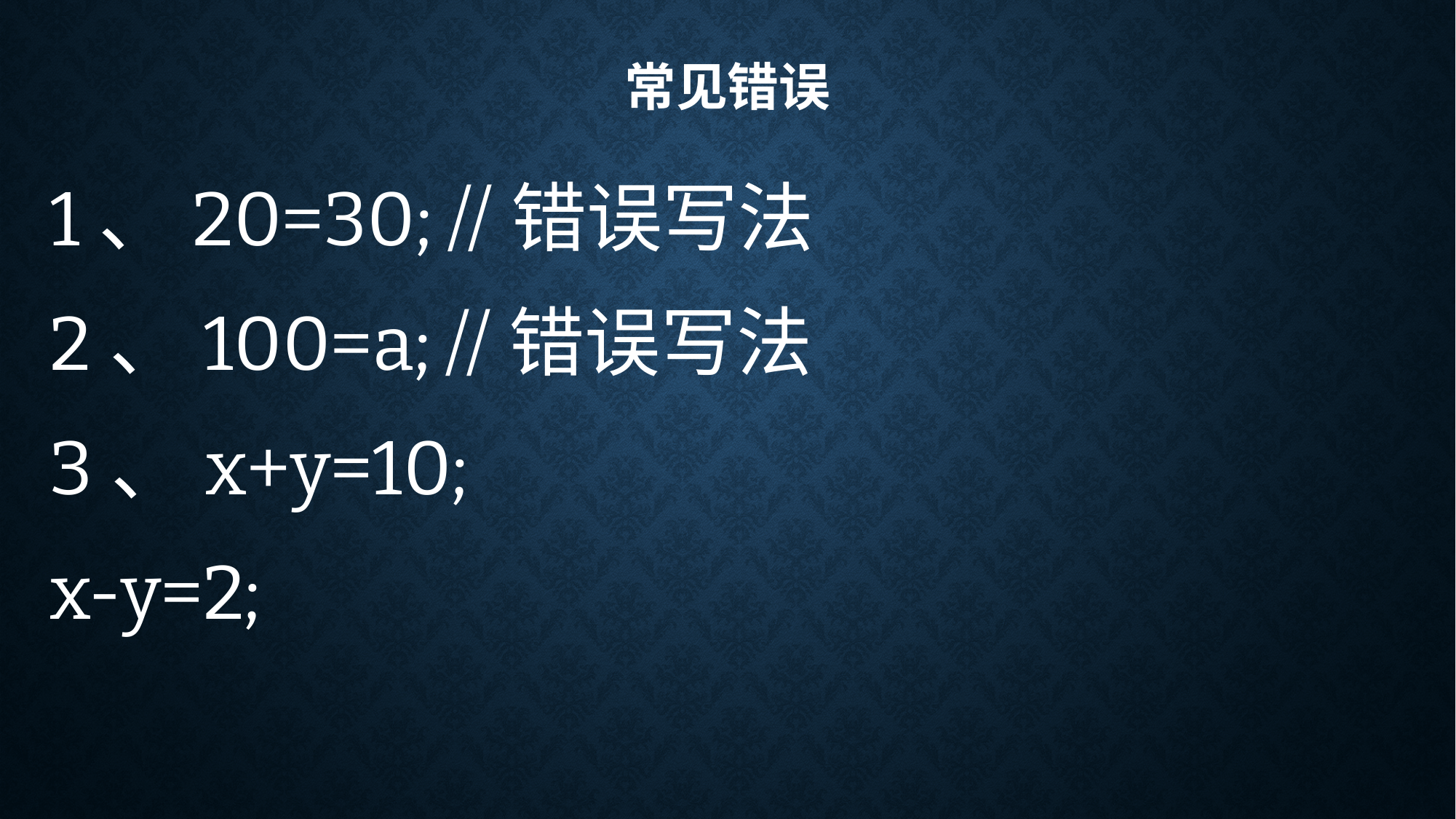

# 常见错误
1、20=30; //错误写法
2、100=a; //错误写法
3、x+y=10;
x-y=2;